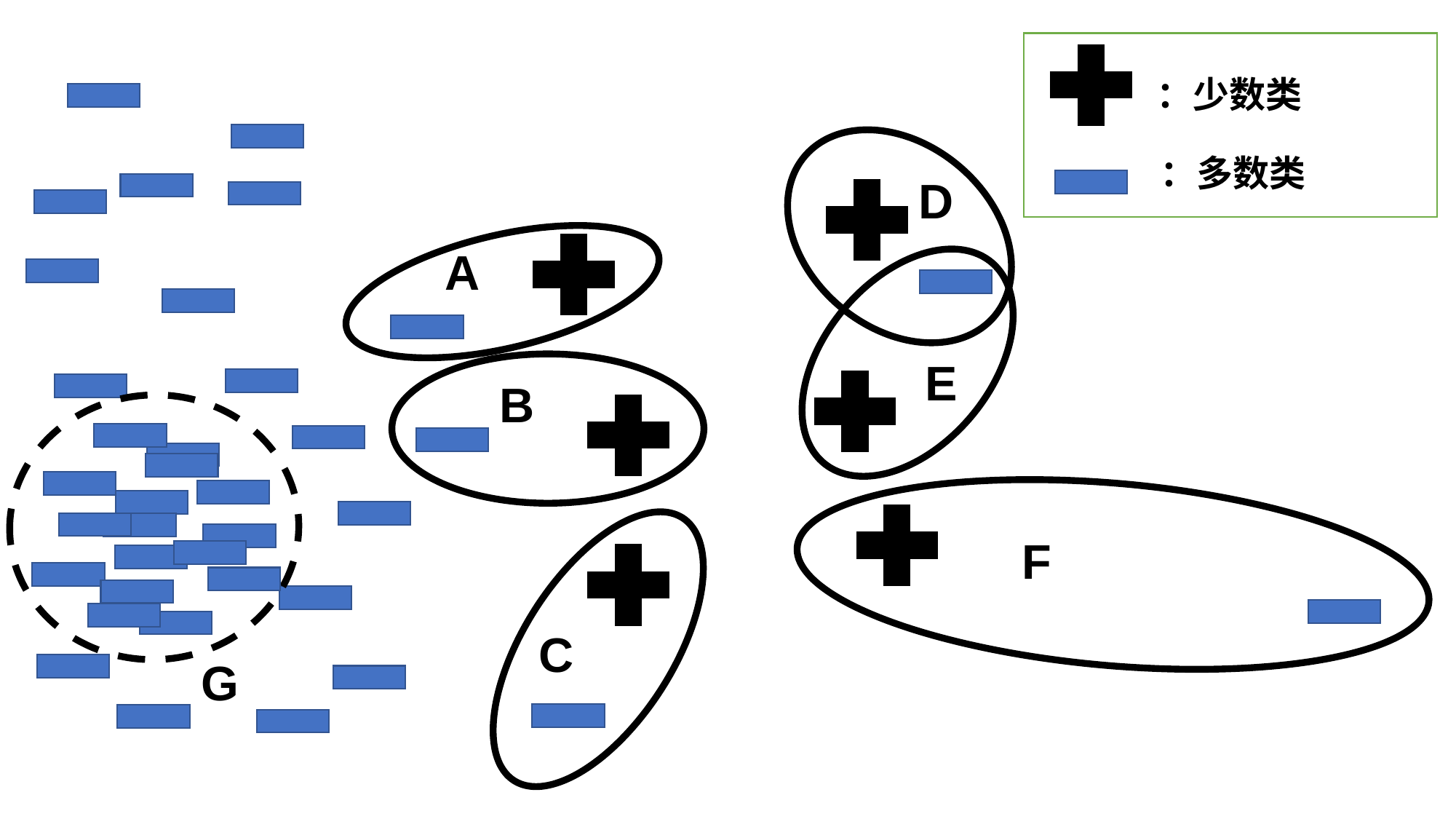

：少数类

：多数类

D

A

E

B

F

C

G